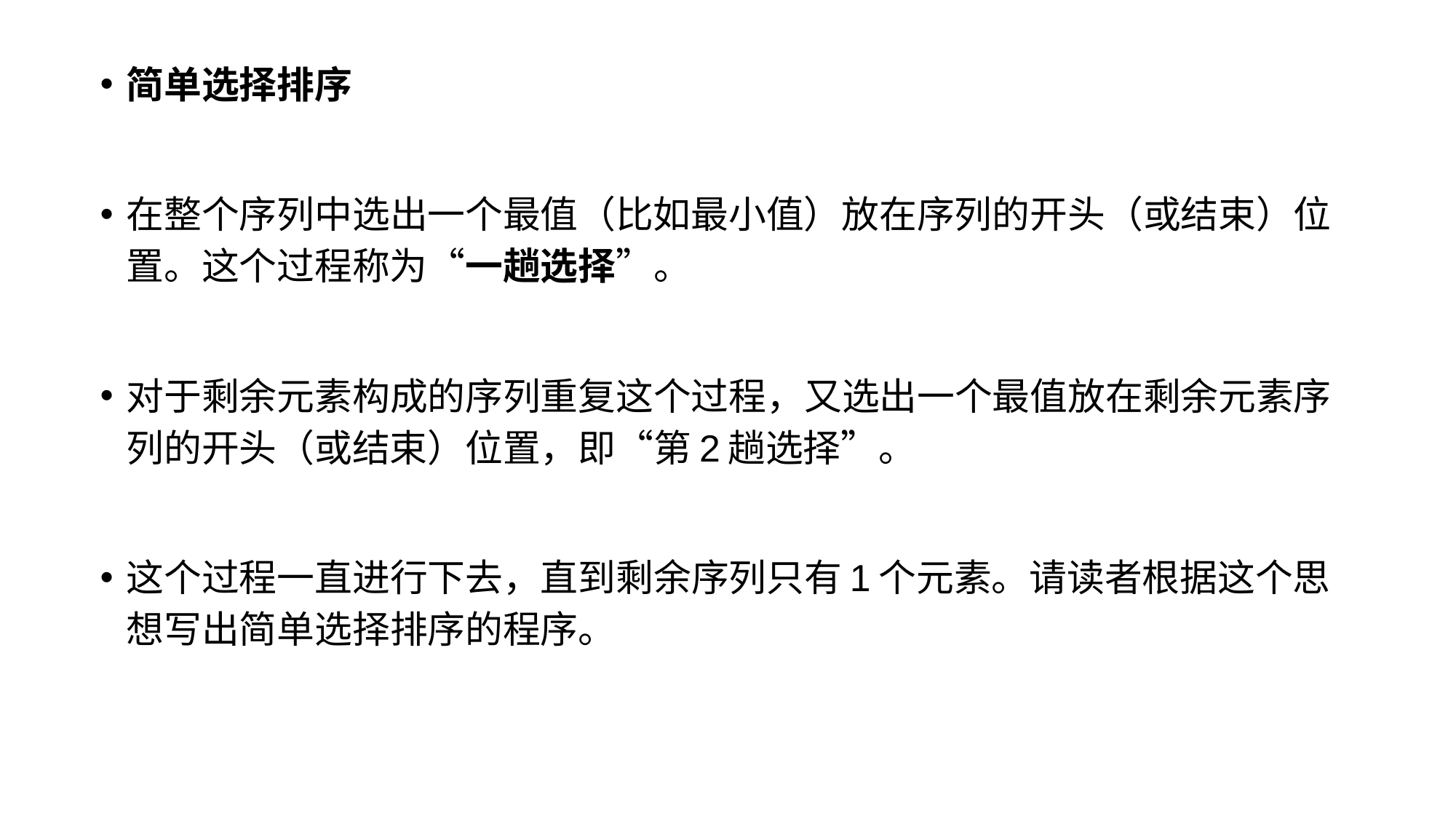

简单选择排序

在整个序列中选出一个最值（比如最小值）放在序列的开头（或结束）位置。这个过程称为“一趟选择”。

对于剩余元素构成的序列重复这个过程，又选出一个最值放在剩余元素序列的开头（或结束）位置，即“第2趟选择”。

这个过程一直进行下去，直到剩余序列只有1个元素。请读者根据这个思想写出简单选择排序的程序。